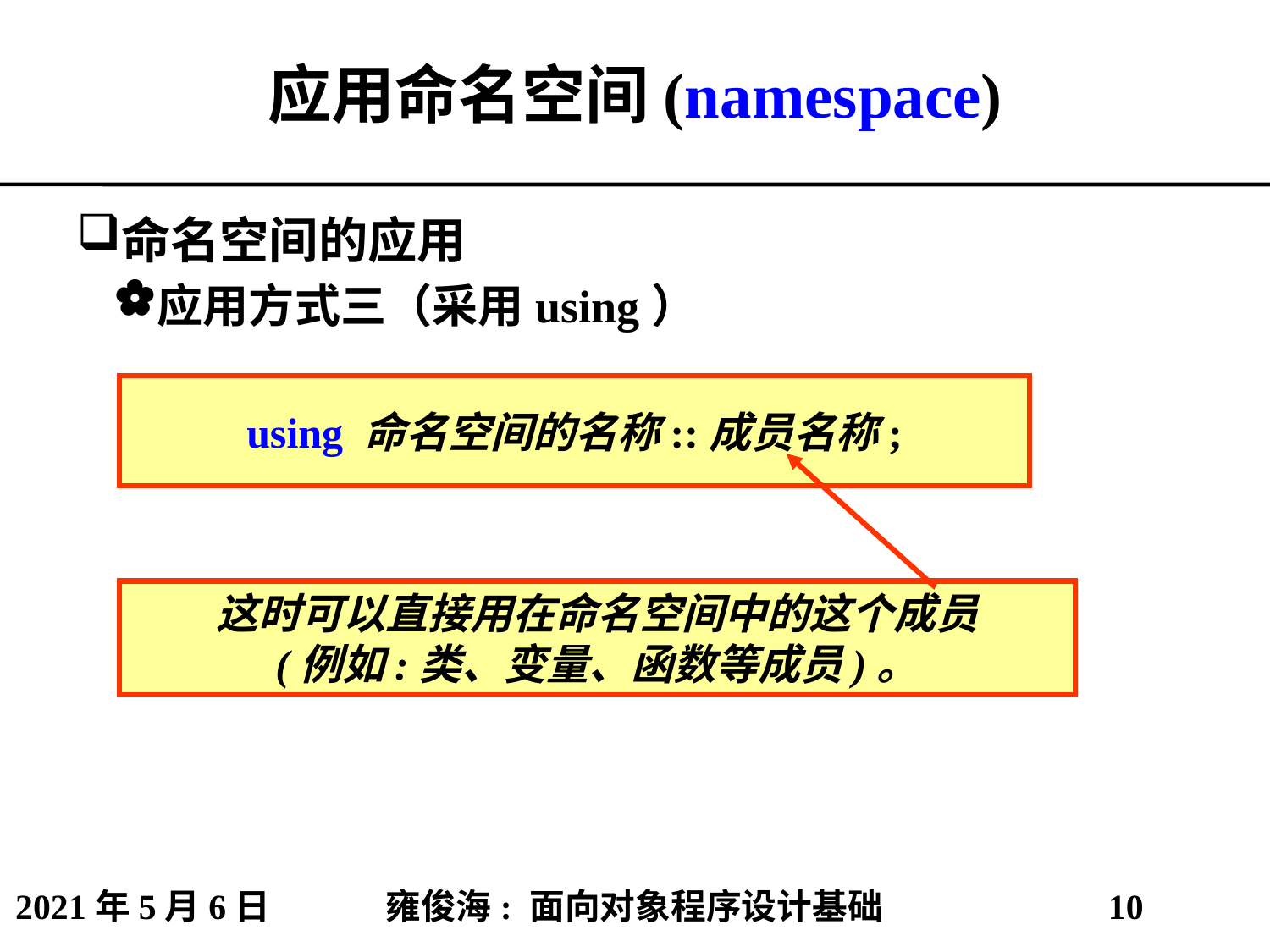

# 应用命名空间(namespace)

命名空间的应用
应用方式三（采用using）
using 命名空间的名称::成员名称;
这时可以直接用在命名空间中的这个成员
(例如:类、变量、函数等成员)。
2021年5月6日
雍俊海: 面向对象程序设计基础
10